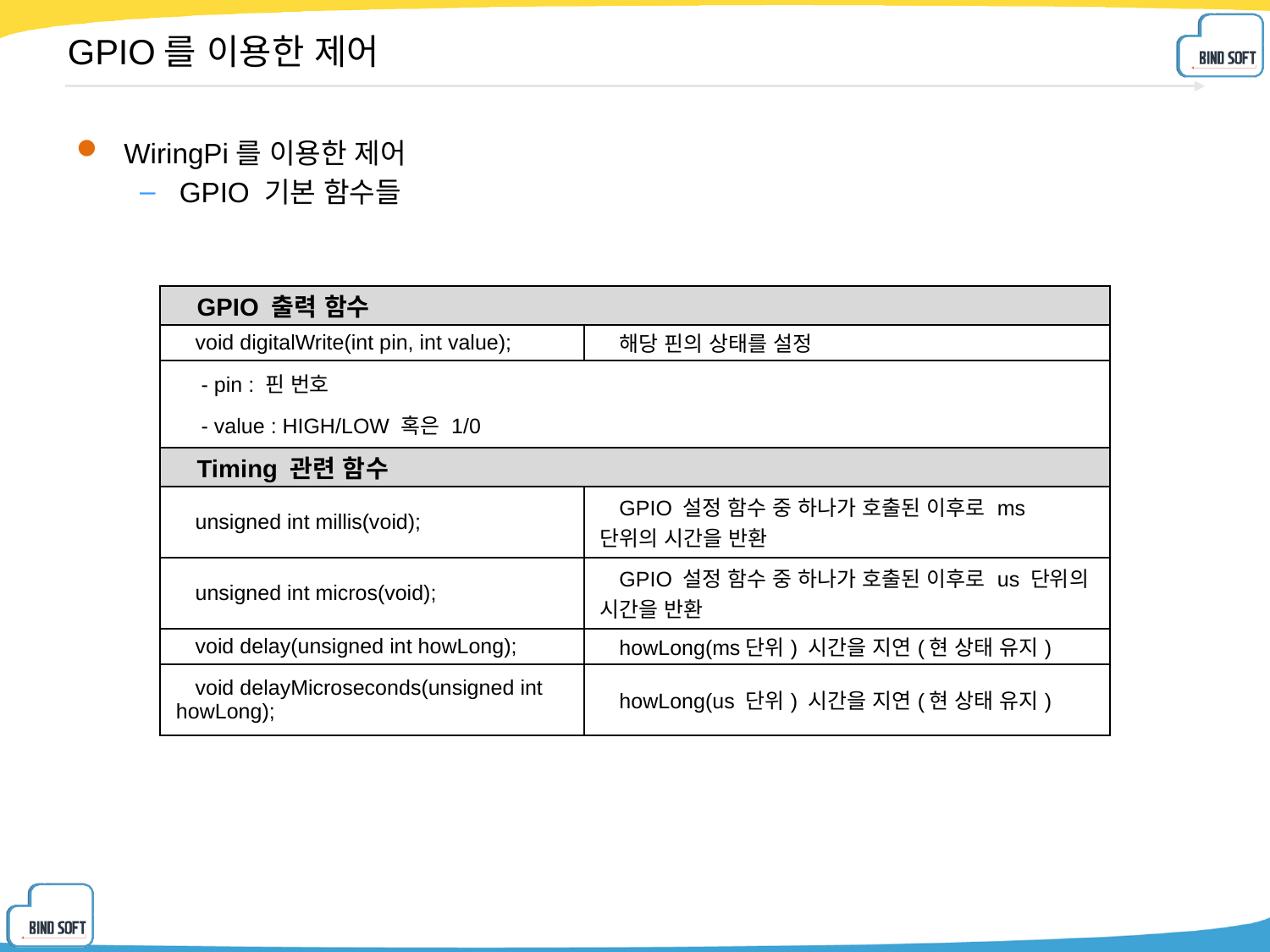

# GPIO를 이용한 제어
WiringPi를 이용한 제어
GPIO 기본 함수들
| GPIO 출력 함수 |  |
| --- | --- |
| void digitalWrite(int pin, int value); | 해당 핀의 상태를 설정 |
| - pin : 핀 번호 - value : HIGH/LOW 혹은 1/0 |  |
| Timing 관련 함수 |  |
| unsigned int millis(void); | GPIO 설정 함수 중 하나가 호출된 이후로 ms 단위의 시간을 반환 |
| unsigned int micros(void); | GPIO 설정 함수 중 하나가 호출된 이후로 us 단위의 시간을 반환 |
| void delay(unsigned int howLong); | howLong(ms단위) 시간을 지연(현 상태 유지) |
| void delayMicroseconds(unsigned int howLong); | howLong(us 단위) 시간을 지연(현 상태 유지) |